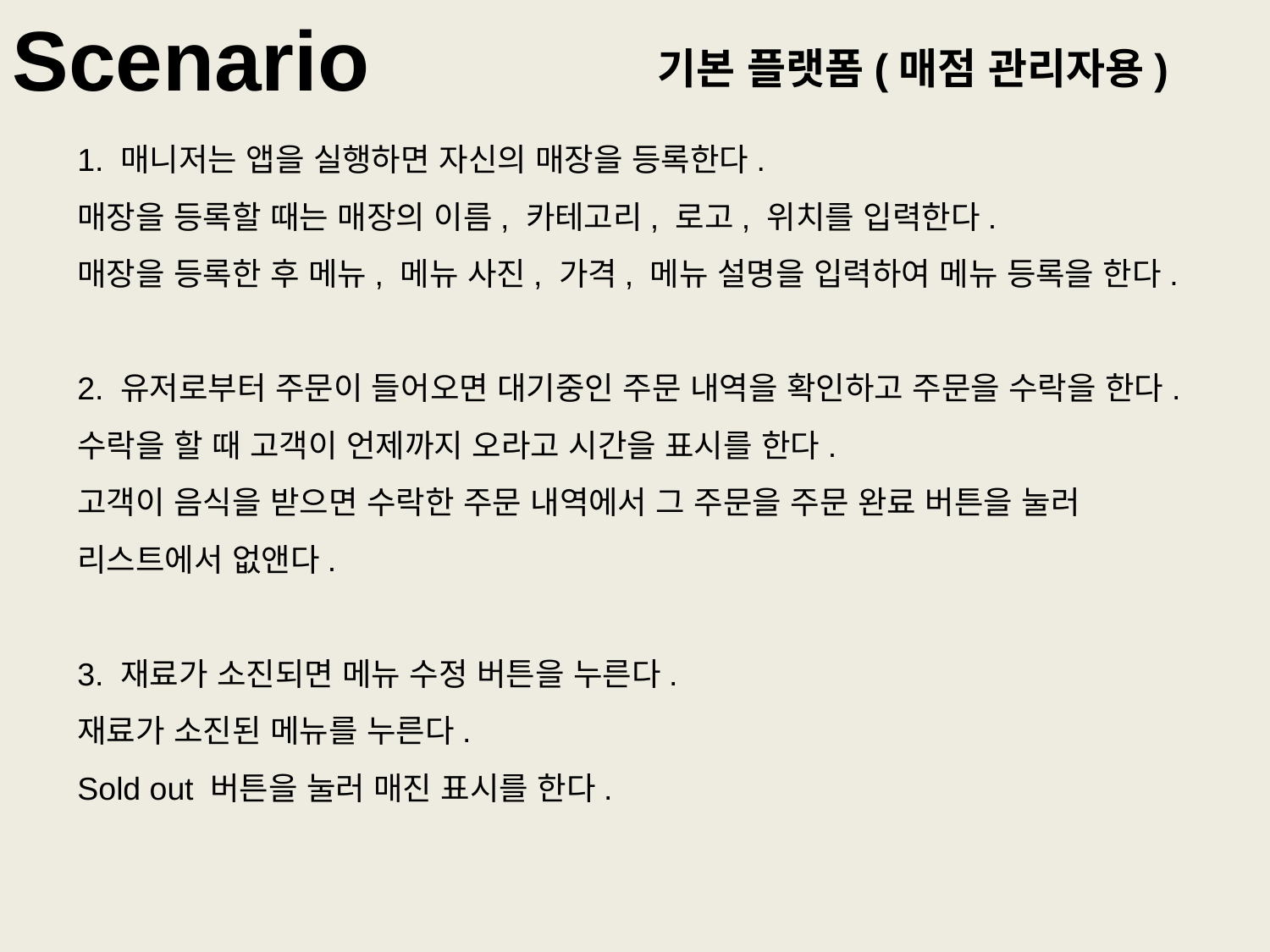

Scenario
기본 플랫폼(매점 관리자용)
1. 매니저는 앱을 실행하면 자신의 매장을 등록한다.
매장을 등록할 때는 매장의 이름, 카테고리, 로고, 위치를 입력한다.
매장을 등록한 후 메뉴, 메뉴 사진, 가격, 메뉴 설명을 입력하여 메뉴 등록을 한다.

2. 유저로부터 주문이 들어오면 대기중인 주문 내역을 확인하고 주문을 수락을 한다.
수락을 할 때 고객이 언제까지 오라고 시간을 표시를 한다.
고객이 음식을 받으면 수락한 주문 내역에서 그 주문을 주문 완료 버튼을 눌러 리스트에서 없앤다.

3. 재료가 소진되면 메뉴 수정 버튼을 누른다.
재료가 소진된 메뉴를 누른다.
Sold out 버튼을 눌러 매진 표시를 한다.